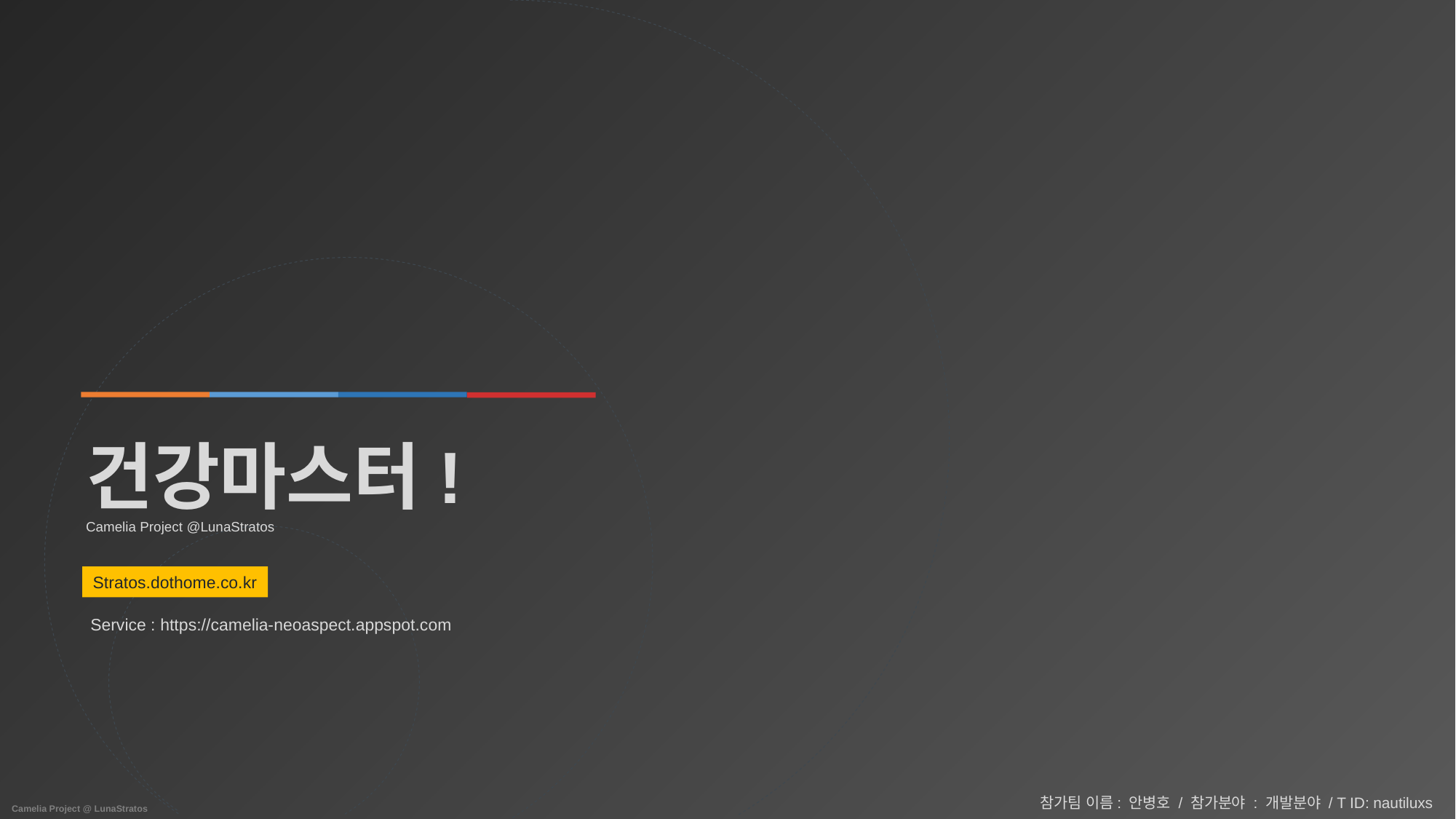

건강마스터!
Camelia Project @LunaStratos
Stratos.dothome.co.kr
Service : https://camelia-neoaspect.appspot.com
참가팀 이름: 안병호 / 참가분야 : 개발분야 / T ID: nautiluxs
Camelia Project @ LunaStratos